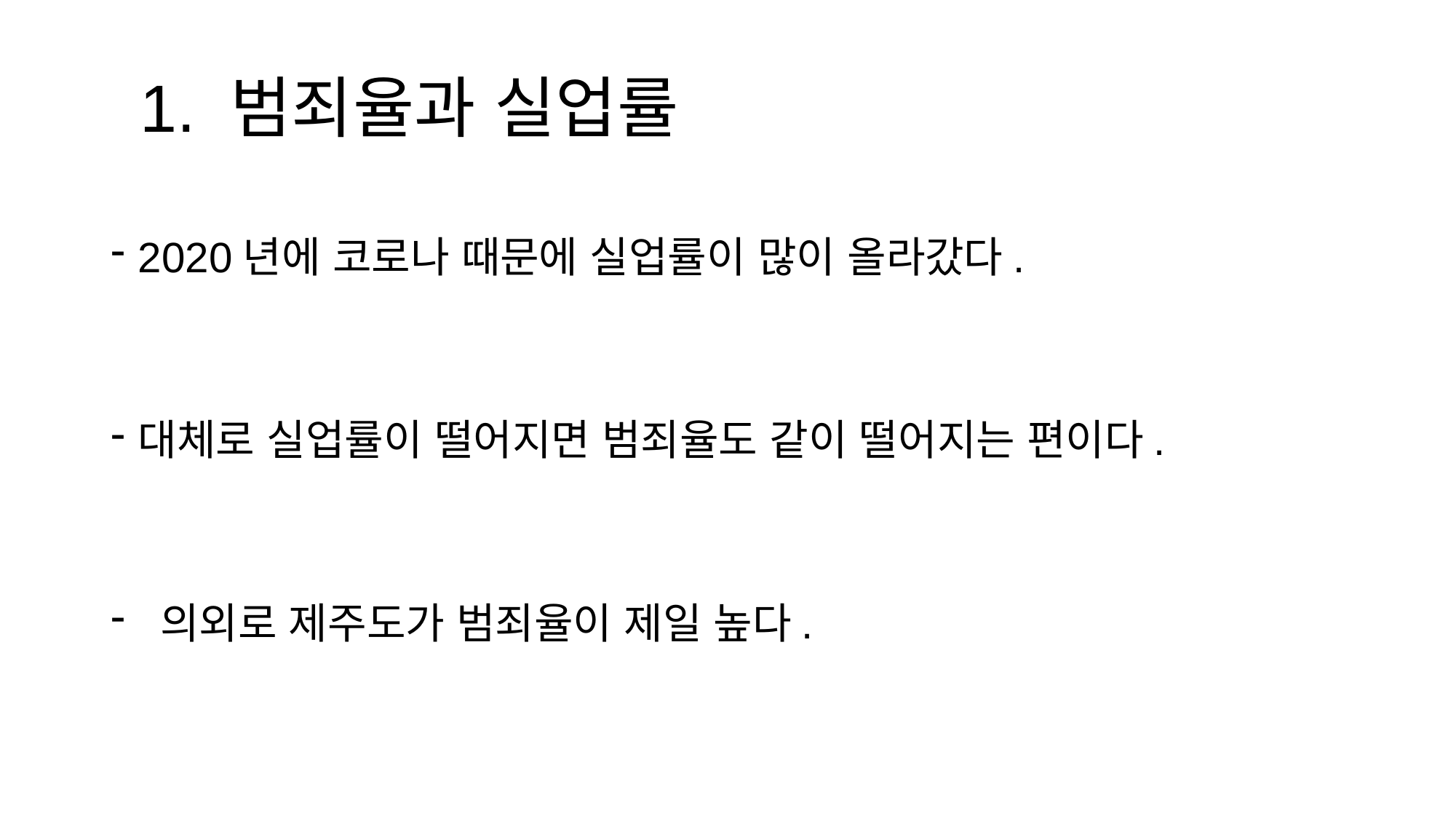

1. 범죄율과 실업률
2020년에 코로나 때문에 실업률이 많이 올라갔다.

대체로 실업률이 떨어지면 범죄율도 같이 떨어지는 편이다.

 의외로 제주도가 범죄율이 제일 높다.